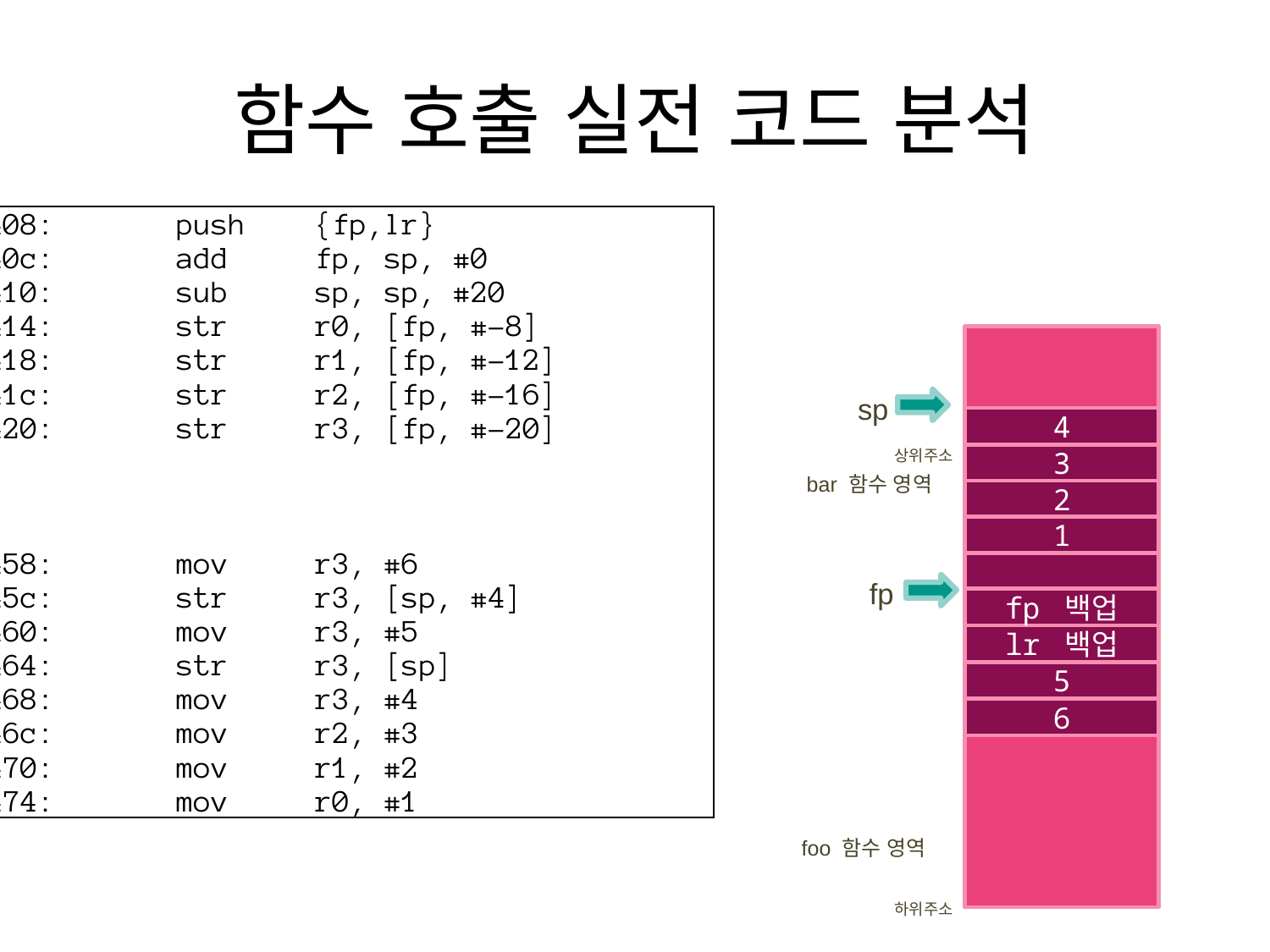

# 함수 호출 실전 코드 분석
| 10408: push {fp,lr} 1040c: add fp, sp, #0 10410: sub sp, sp, #20 10414: str r0, [fp, #-8] 10418: str r1, [fp, #-12] 1041c: str r2, [fp, #-16] 10420: str r3, [fp, #-20] 10458: mov r3, #6 1045c: str r3, [sp, #4] 10460: mov r3, #5 10464: str r3, [sp] 10468: mov r3, #4 1046c: mov r2, #3 10470: mov r1, #2 10474: mov r0, #1 |
| --- |

sp

4
상위주소
3
bar 함수 영역
2
1

fp

fp 백업
lr 백업
5
6
foo 함수 영역
하위주소